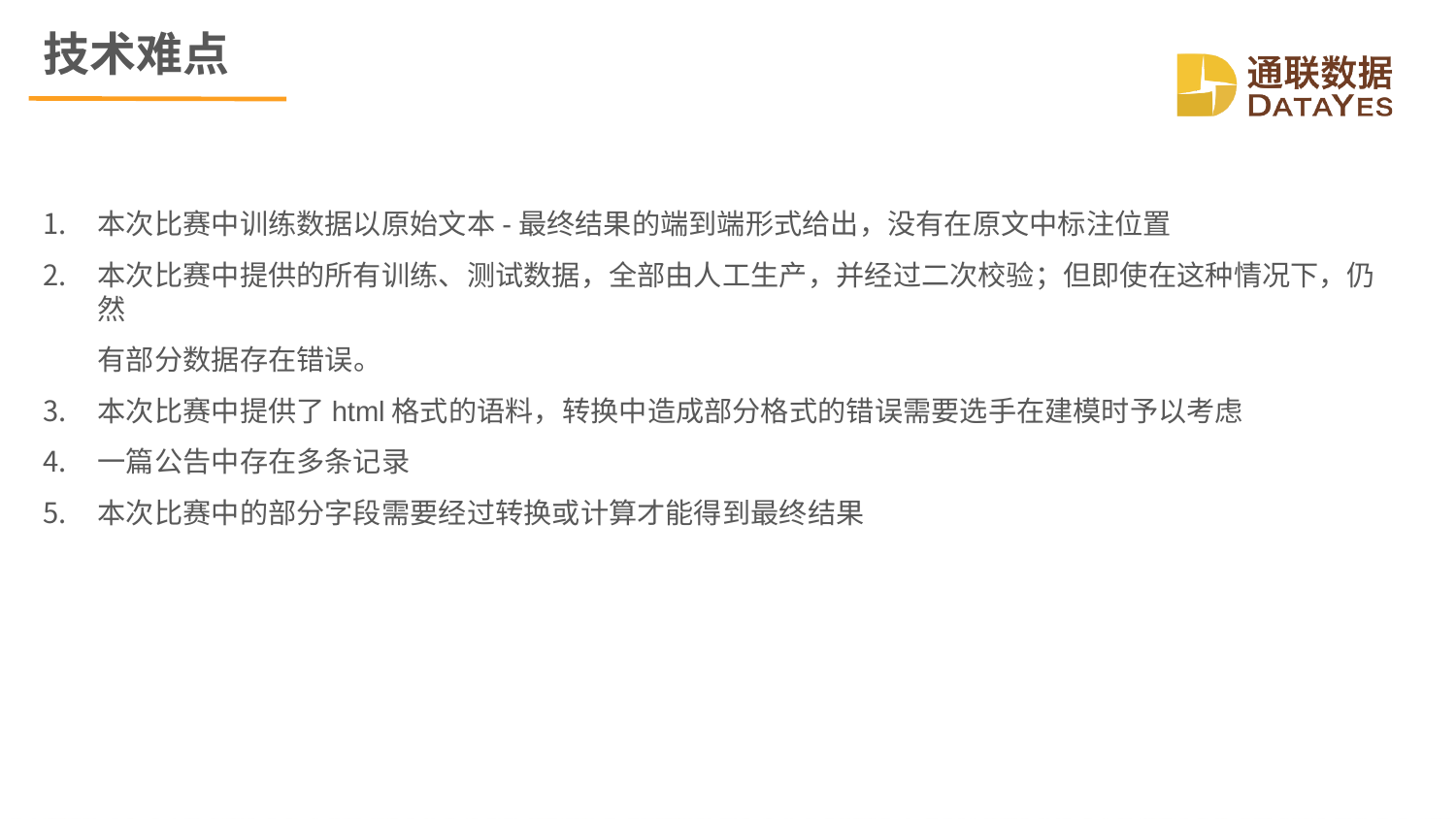

# 技术难点

本次比赛中训练数据以原始文本-最终结果的端到端形式给出，没有在原文中标注位置
本次比赛中提供的所有训练、测试数据，全部由人工生产，并经过二次校验；但即使在这种情况下，仍然
有部分数据存在错误。
本次比赛中提供了html格式的语料，转换中造成部分格式的错误需要选手在建模时予以考虑
一篇公告中存在多条记录
本次比赛中的部分字段需要经过转换或计算才能得到最终结果

Copyright © 2017 DataYes. All rights reserved	● 保密文件，请勿外泄